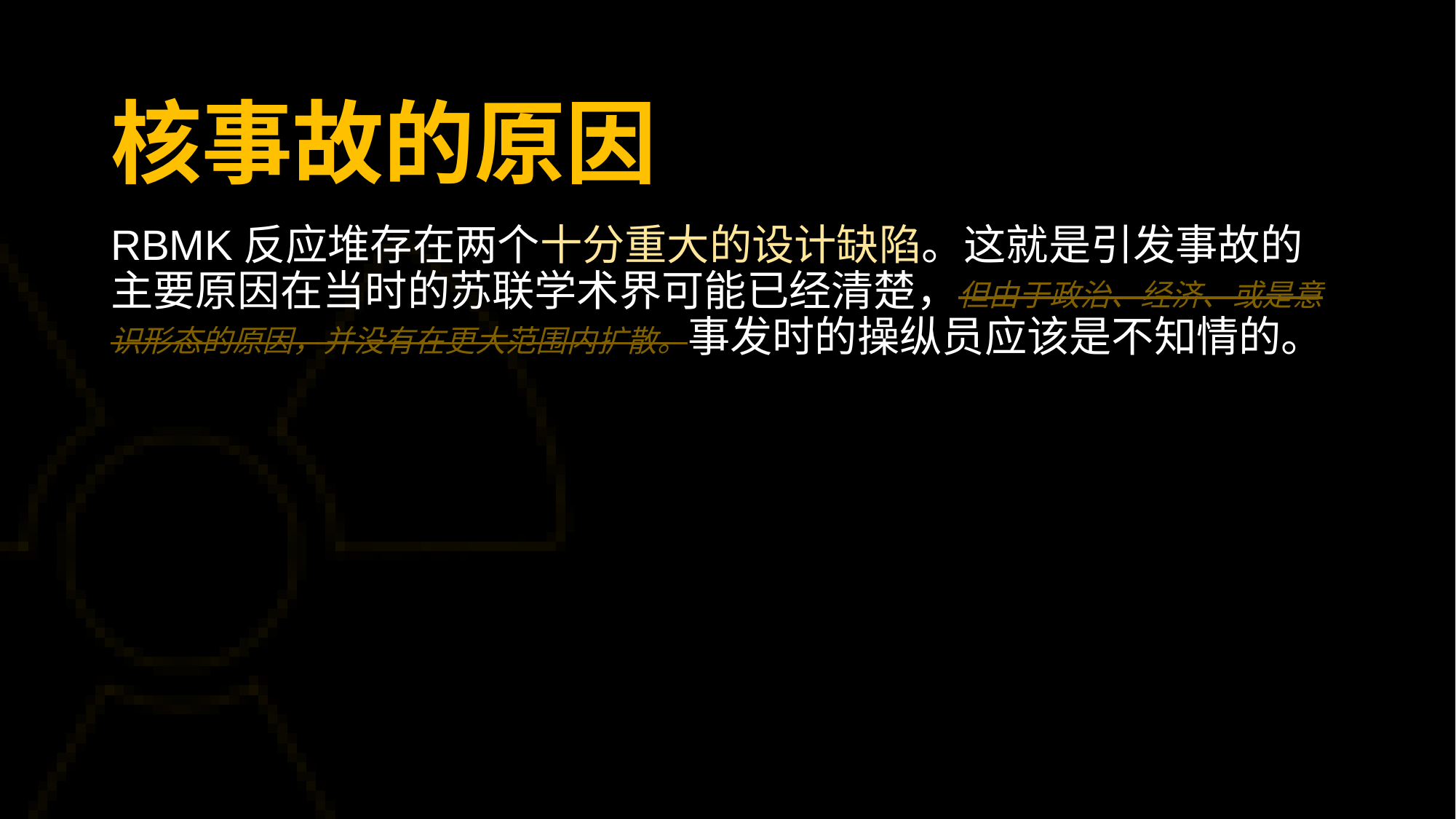

# 核事故的原因
RBMK反应堆存在两个十分重大的设计缺陷。这就是引发事故的主要原因在当时的苏联学术界可能已经清楚，但由于政治、经济、或是意识形态的原因，并没有在更大范围内扩散。事发时的操纵员应该是不知情的。